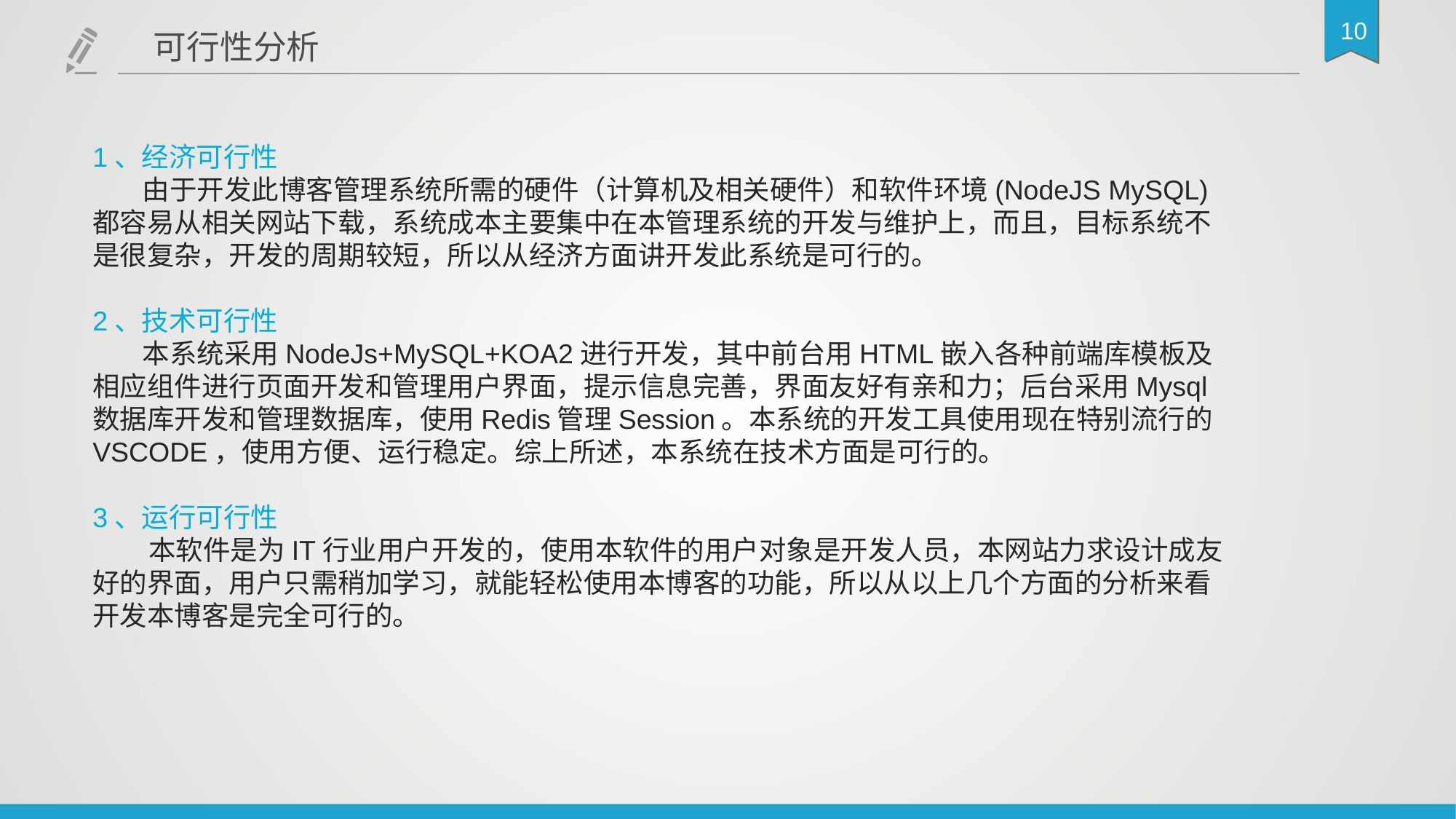

可行性分析

1、经济可行性
       由于开发此博客管理系统所需的硬件（计算机及相关硬件）和软件环境(NodeJS MySQL)
都容易从相关网站下载，系统成本主要集中在本管理系统的开发与维护上，而且，目标系统不
是很复杂，开发的周期较短，所以从经济方面讲开发此系统是可行的。

2、技术可行性
       本系统采用NodeJs+MySQL+KOA2进行开发，其中前台用HTML嵌入各种前端库模板及
相应组件进行页面开发和管理用户界面，提示信息完善，界面友好有亲和力；后台采用Mysql
数据库开发和管理数据库，使用Redis管理Session。本系统的开发工具使用现在特别流行的VSCODE，使用方便、运行稳定。综上所述，本系统在技术方面是可行的。

3、运行可行性
        本软件是为IT行业用户开发的，使用本软件的用户对象是开发人员，本网站力求设计成友好的界面，用户只需稍加学习，就能轻松使用本博客的功能，所以从以上几个方面的分析来看
开发本博客是完全可行的。